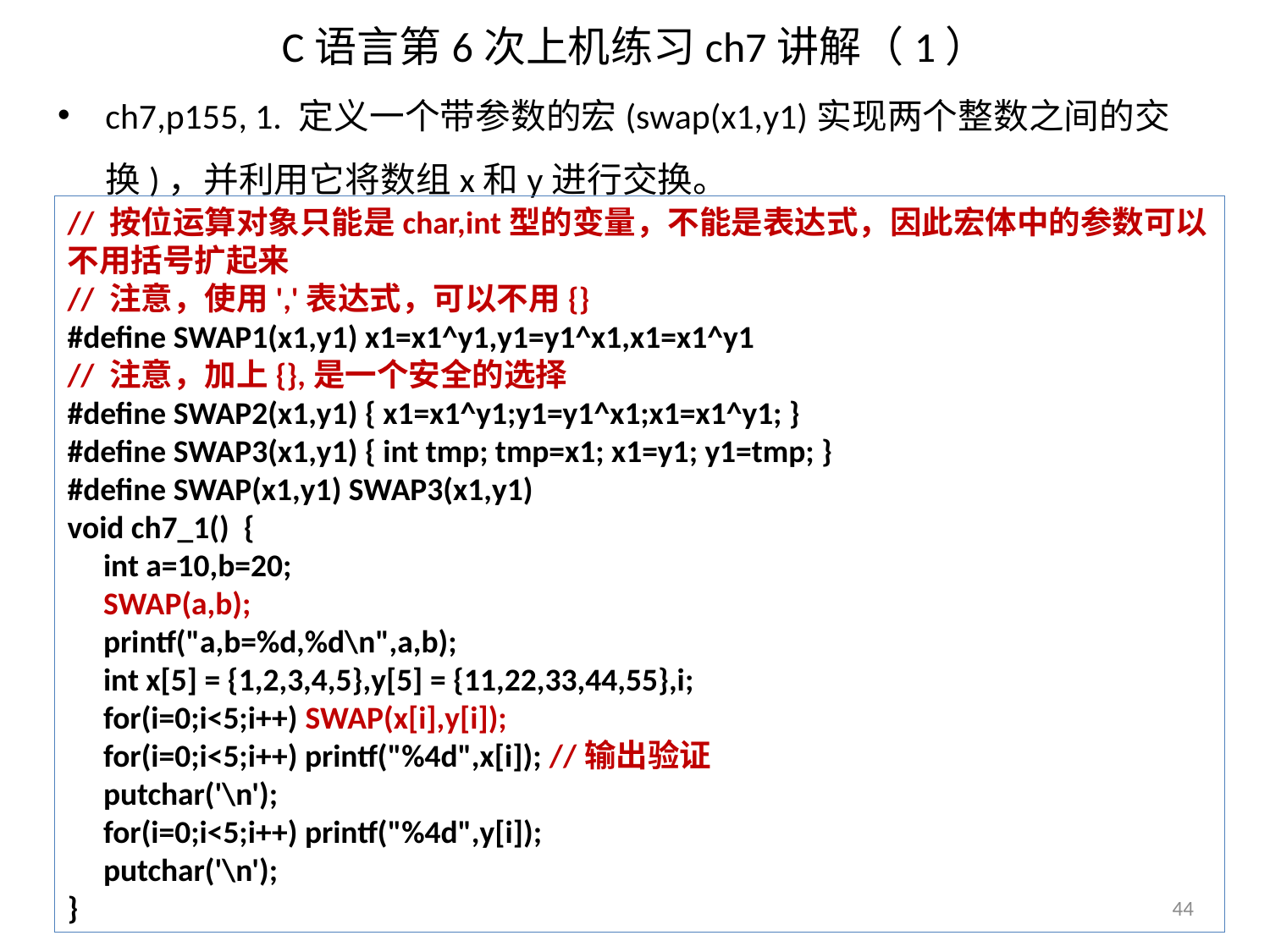

# C语言第6次上机练习ch7讲解（1）
ch7,p155, 1. 定义一个带参数的宏(swap(x1,y1)实现两个整数之间的交换)，并利用它将数组x和y进行交换。
// 按位运算对象只能是char,int型的变量，不能是表达式，因此宏体中的参数可以不用括号扩起来
// 注意，使用','表达式，可以不用{}
#define SWAP1(x1,y1) x1=x1^y1,y1=y1^x1,x1=x1^y1
// 注意，加上{},是一个安全的选择
#define SWAP2(x1,y1) { x1=x1^y1;y1=y1^x1;x1=x1^y1; }
#define SWAP3(x1,y1) { int tmp; tmp=x1; x1=y1; y1=tmp; }
#define SWAP(x1,y1) SWAP3(x1,y1)
void ch7_1()  {
     int a=10,b=20;
     SWAP(a,b);
     printf("a,b=%d,%d\n",a,b);
     int x[5] = {1,2,3,4,5},y[5] = {11,22,33,44,55},i;
     for(i=0;i<5;i++) SWAP(x[i],y[i]);
     for(i=0;i<5;i++) printf("%4d",x[i]); //输出验证
     putchar('\n');
     for(i=0;i<5;i++) printf("%4d",y[i]);
     putchar('\n');
}
44